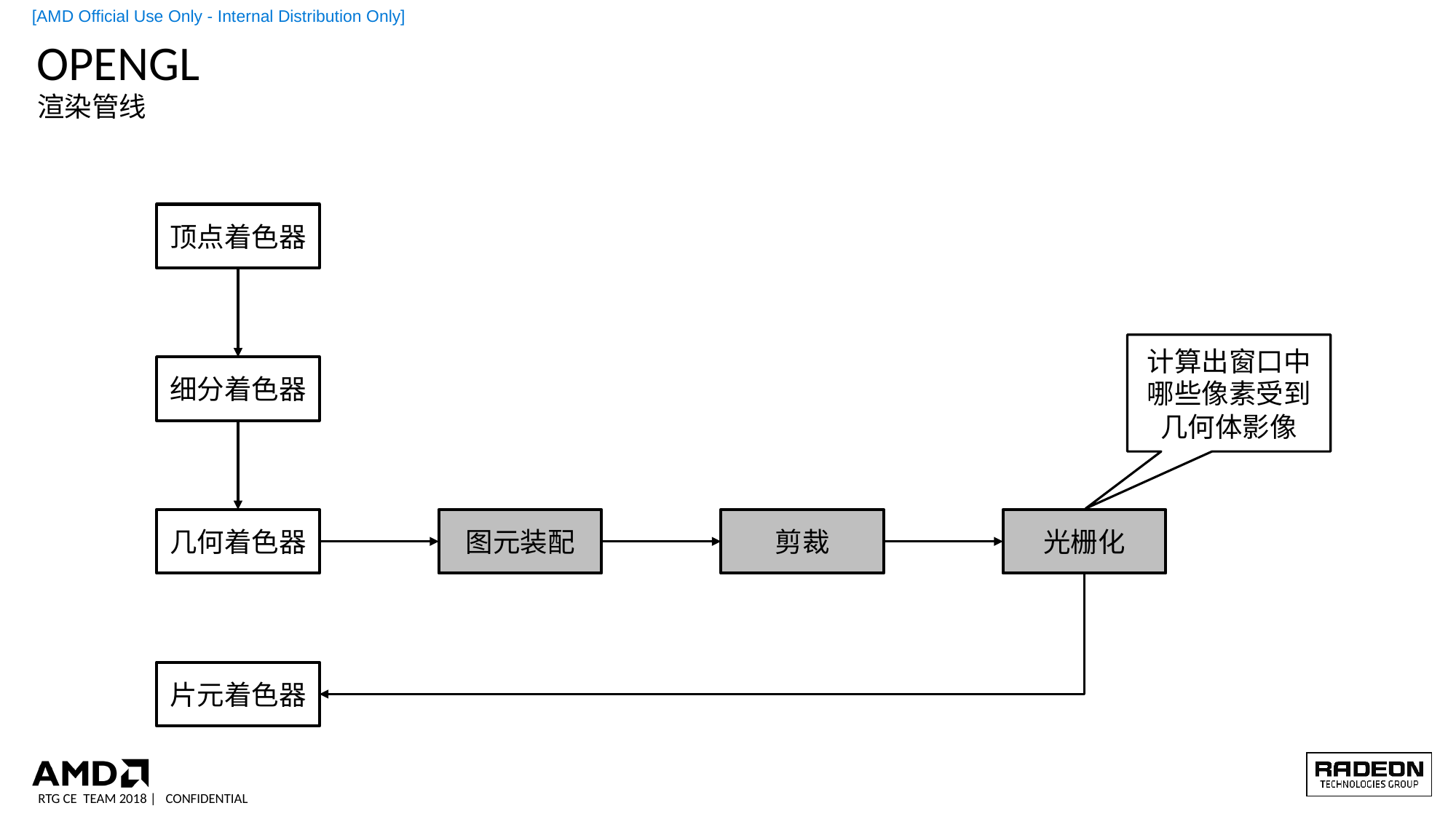

# opengl
渲染管线

顶点着色器
计算出窗口中哪些像素受到几何体影像
细分着色器
几何着色器
图元装配
剪裁
光栅化
片元着色器